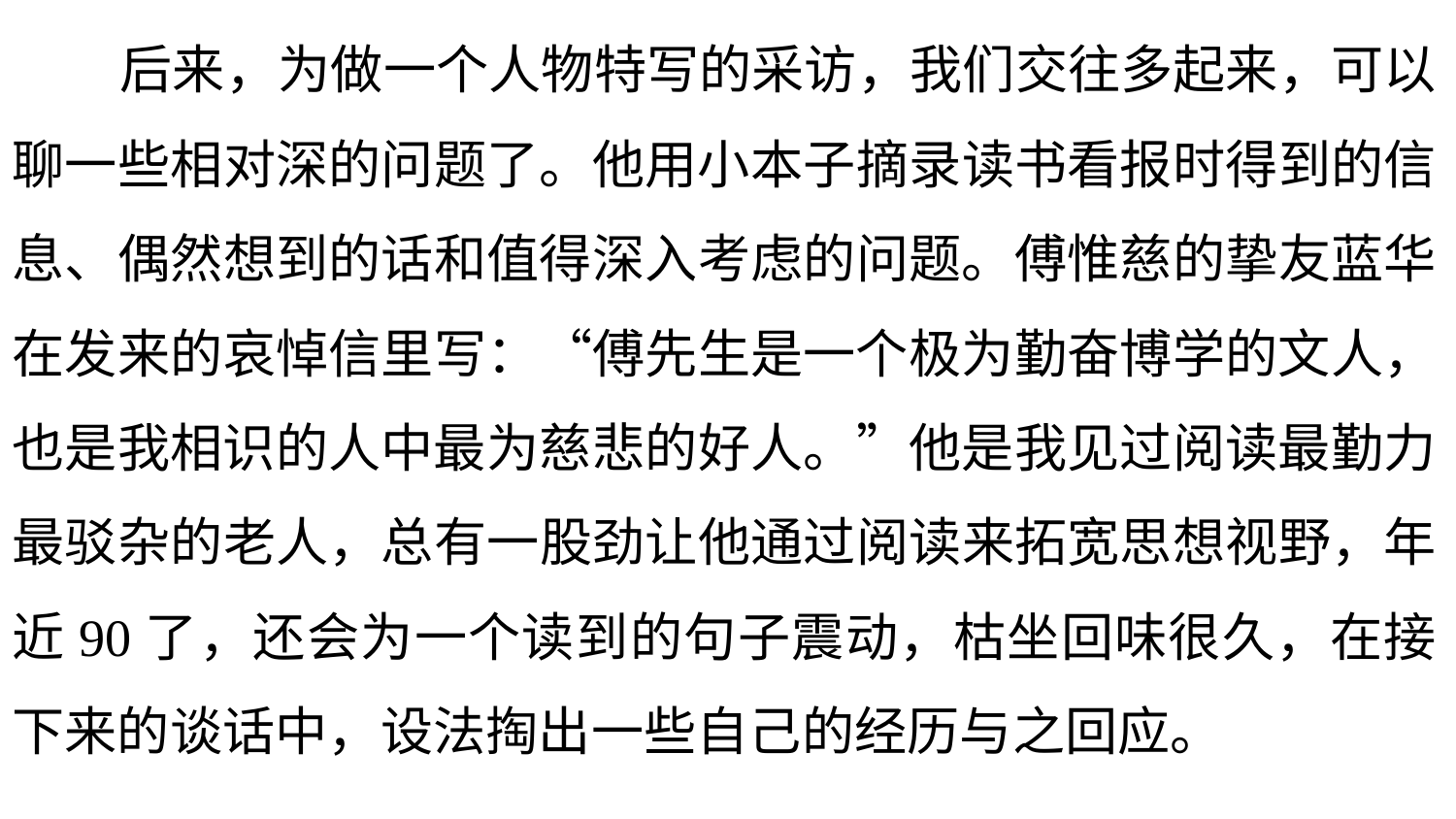

后来，为做一个人物特写的采访，我们交往多起来，可以聊一些相对深的问题了。他用小本子摘录读书看报时得到的信息、偶然想到的话和值得深入考虑的问题。傅惟慈的挚友蓝华在发来的哀悼信里写：“傅先生是一个极为勤奋博学的文人，也是我相识的人中最为慈悲的好人。”他是我见过阅读最勤力最驳杂的老人，总有一股劲让他通过阅读来拓宽思想视野，年近90了，还会为一个读到的句子震动，枯坐回味很久，在接下来的谈话中，设法掏出一些自己的经历与之回应。